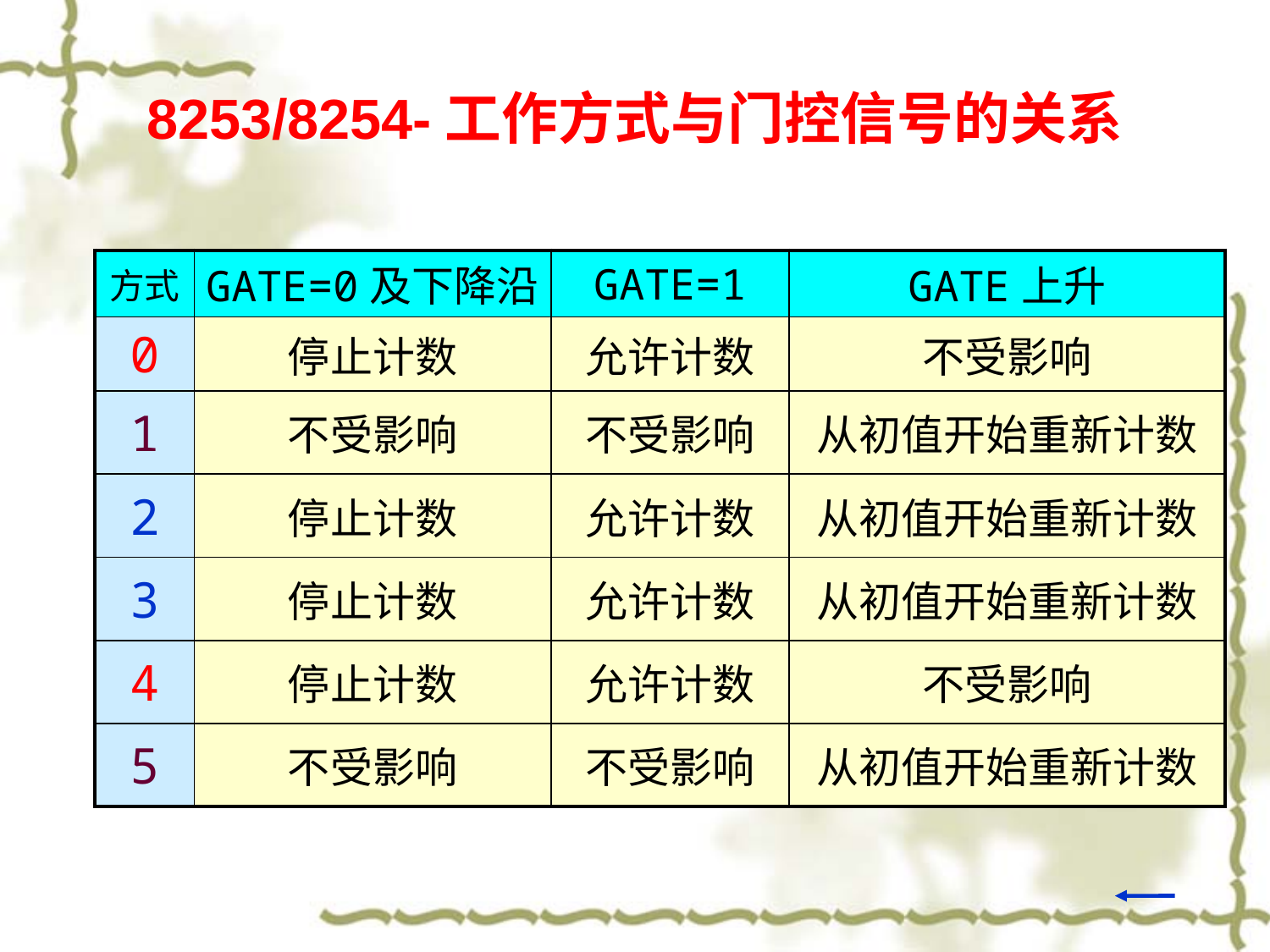

# 8253/8254-工作方式与门控信号的关系

| 方式 | GATE=0及下降沿 | GATE=1 | GATE上升 |
| --- | --- | --- | --- |
| 0 | 停止计数 | 允许计数 | 不受影响 |
| 1 | 不受影响 | 不受影响 | 从初值开始重新计数 |
| 2 | 停止计数 | 允许计数 | 从初值开始重新计数 |
| 3 | 停止计数 | 允许计数 | 从初值开始重新计数 |
| 4 | 停止计数 | 允许计数 | 不受影响 |
| 5 | 不受影响 | 不受影响 | 从初值开始重新计数 |